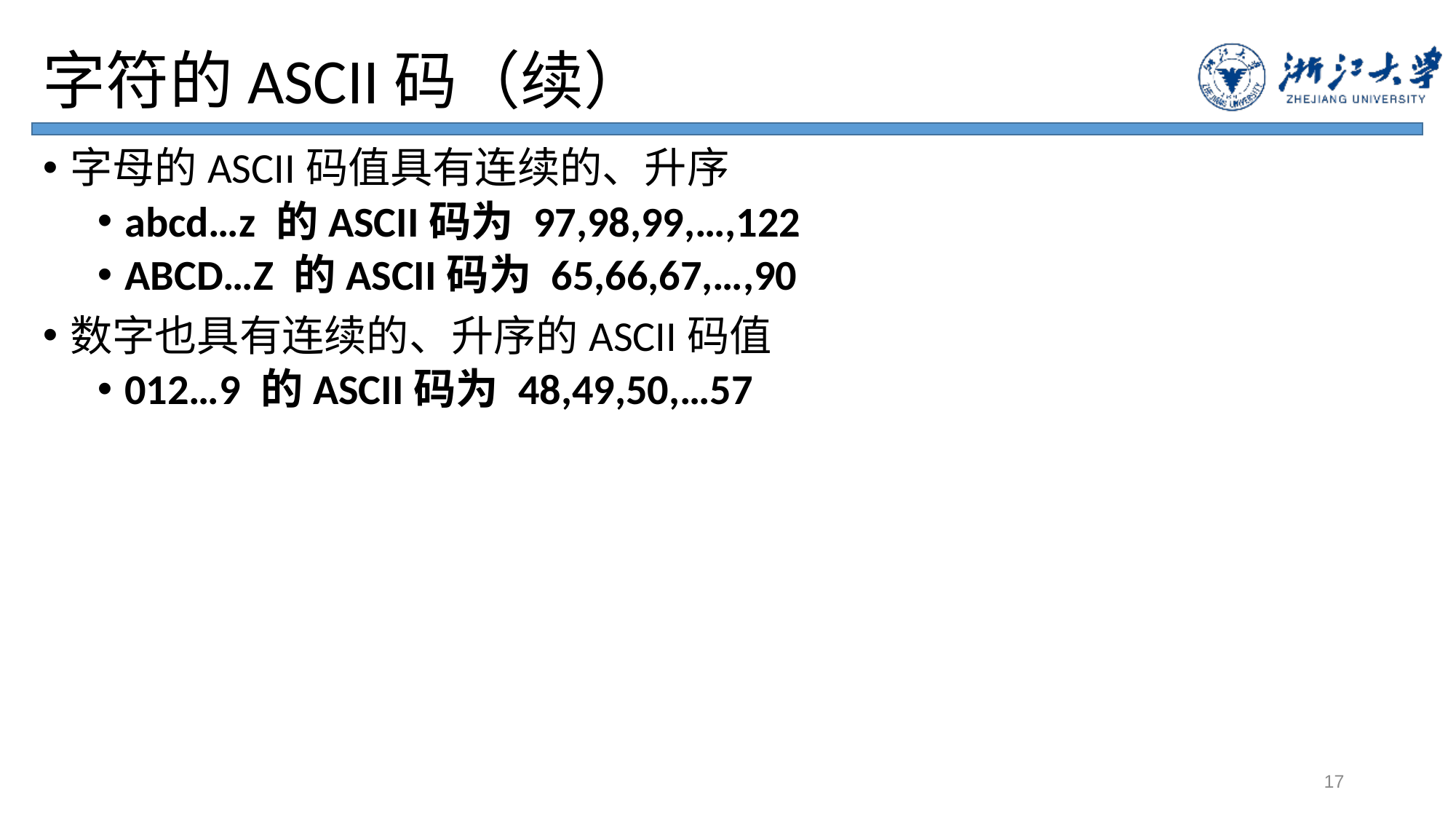

# 字符的ASCII码（续）
字母的ASCII码值具有连续的、升序
abcd…z 的ASCII码为 97,98,99,…,122
ABCD…Z 的ASCII码为 65,66,67,…,90
数字也具有连续的、升序的ASCII码值
012…9 的ASCII码为 48,49,50,…57

17